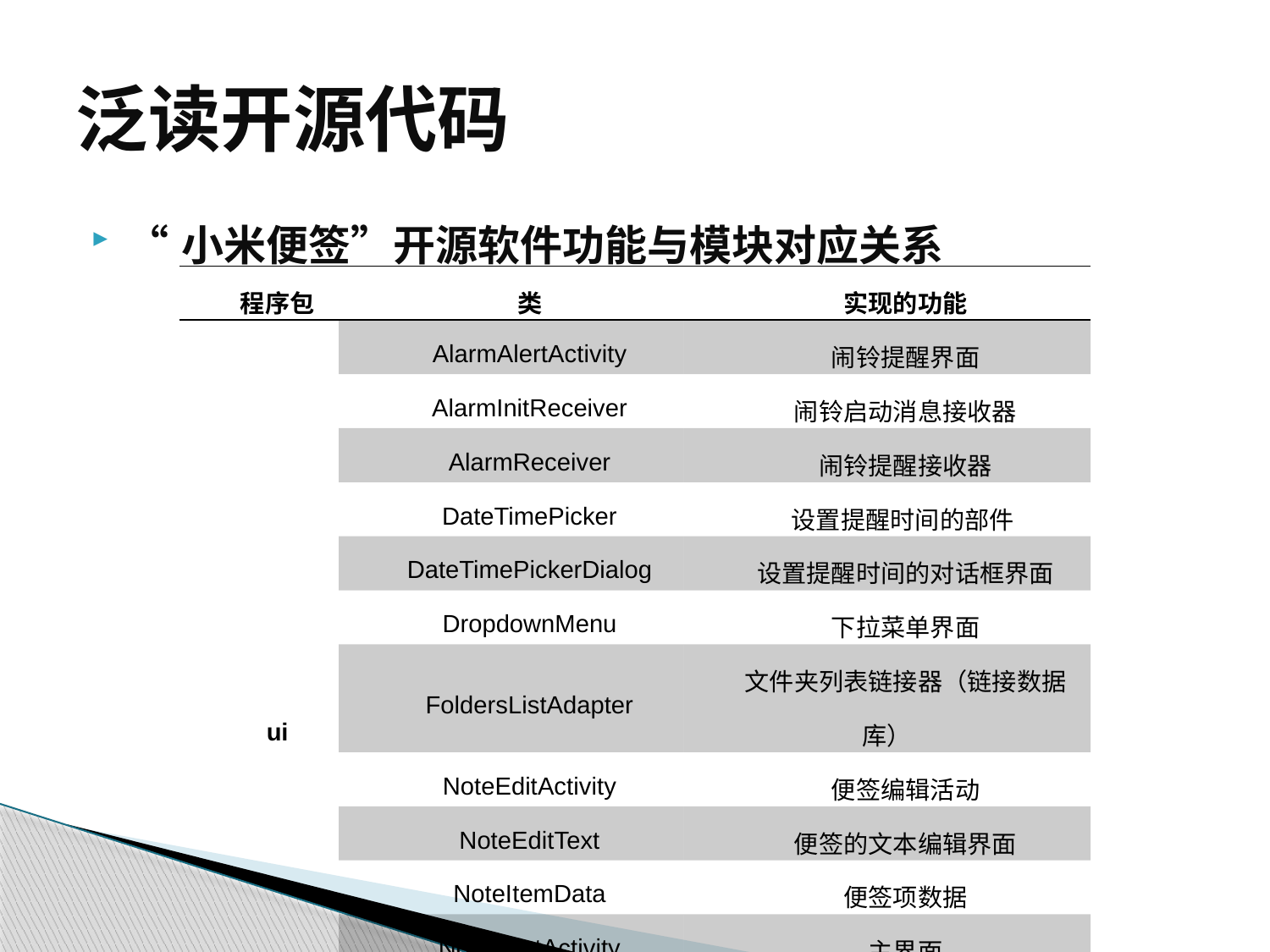

# 泛读开源代码
“小米便签”开源软件功能与模块对应关系
| 程序包 | 类 | 实现的功能 |
| --- | --- | --- |
| ui | AlarmAlertActivity | 闹铃提醒界面 |
|  | AlarmInitReceiver | 闹铃启动消息接收器 |
|  | AlarmReceiver | 闹铃提醒接收器 |
|  | DateTimePicker | 设置提醒时间的部件 |
|  | DateTimePickerDialog | 设置提醒时间的对话框界面 |
|  | DropdownMenu | 下拉菜单界面 |
|  | FoldersListAdapter | 文件夹列表链接器（链接数据库） |
|  | NoteEditActivity | 便签编辑活动 |
|  | NoteEditText | 便签的文本编辑界面 |
|  | NoteItemData | 便签项数据 |
|  | NotesListActivity | 主界面 |
|  | NotesListAdapter | 便签列表链接器（链接数据库） |
|  | NotesListItem | 便签列表项 |
|  | NotesPreferenceActivity | 便签同步的设置界面 |